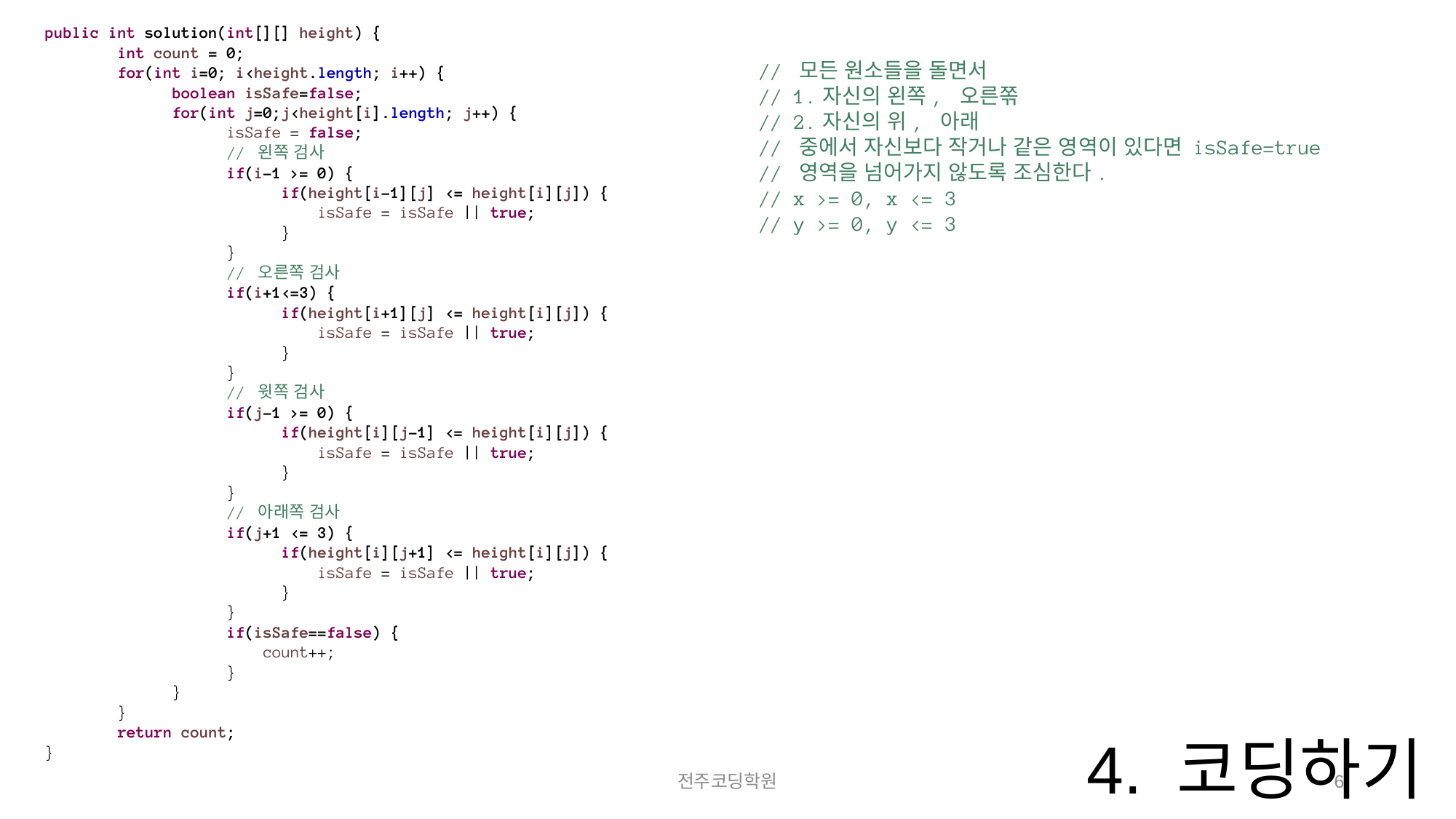

public int solution(int[][] height) {
        int count = 0;
        for(int i=0; i<height.length; i++) {
        boolean isSafe=false;
        for(int j=0;j<height[i].length; j++) {
        isSafe = false;
        // 왼쪽 검사
        if(i-1 >= 0) {
        if(height[i-1][j] <= height[i][j]) {
        	isSafe = isSafe || true;
        }
        }
        // 오른쪽 검사
        if(i+1<=3) {
        if(height[i+1][j] <= height[i][j]) {
        	isSafe = isSafe || true;
        }
        }
        // 윗쪽 검사
        if(j-1 >= 0) {
        if(height[i][j-1] <= height[i][j]) {
        	isSafe = isSafe || true;
        }
        }
        // 아래쪽 검사
        if(j+1 <= 3) {
        if(height[i][j+1] <= height[i][j]) {
        	isSafe = isSafe || true;
        }
        }
        if(isSafe==false) {
        	count++;
        }
        }
        }
        return count;
}
// 모든 원소들을 돌면서
// 1.자신의 왼쪽, 오른쪾
// 2.자신의 위, 아래
// 중에서 자신보다 작거나 같은 영역이 있다면 isSafe=true
// 영역을 넘어가지 않도록 조심한다.
// x >= 0, x <= 3
// y >= 0, y <= 3

# 4. 코딩하기
전주코딩학원
6